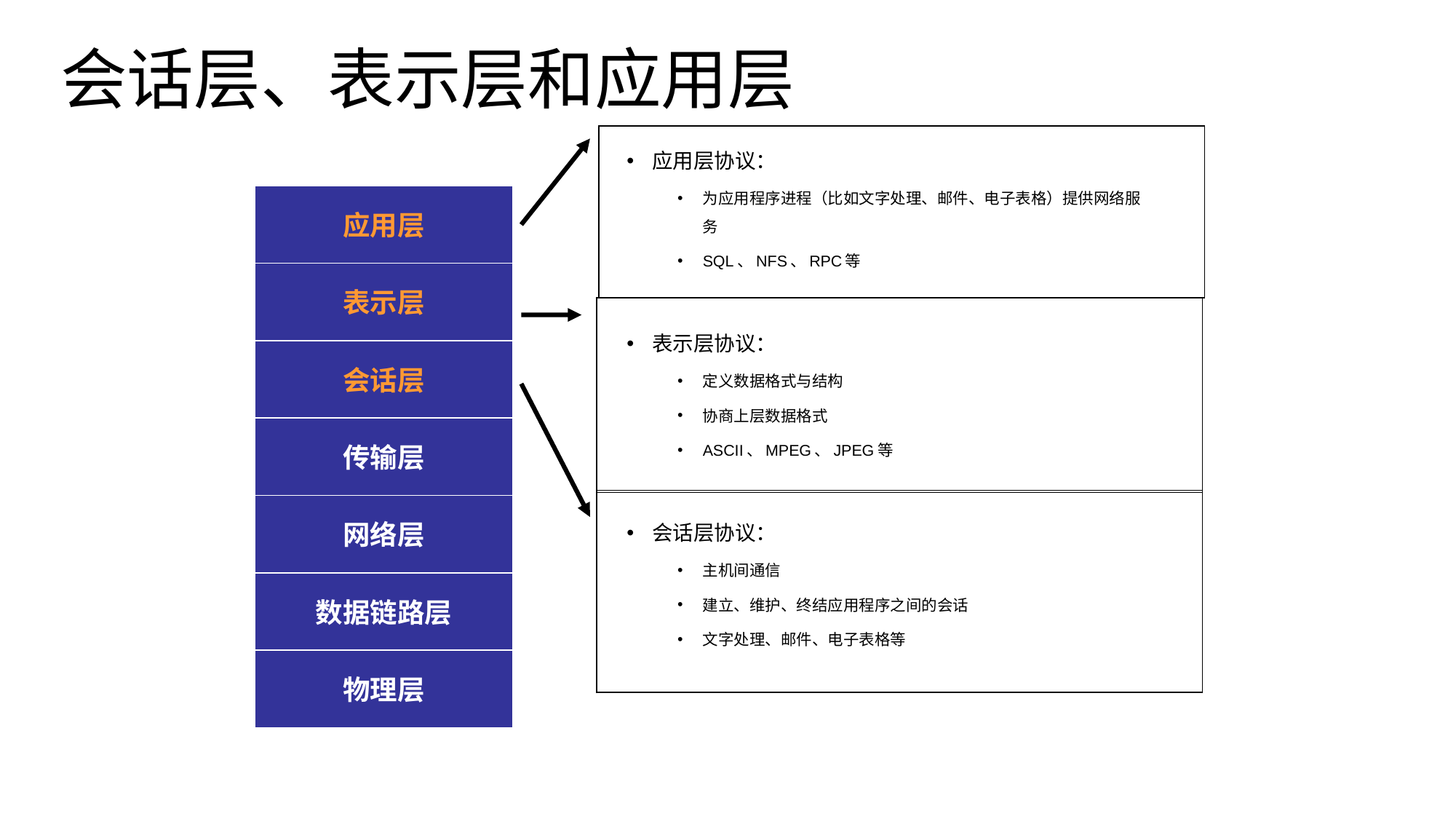

# 会话层、表示层和应用层

应用层协议：
为应用程序进程（比如文字处理、邮件、电子表格）提供网络服务
SQL、NFS、RPC等

表示层协议：
定义数据格式与结构
协商上层数据格式
ASCII、MPEG、JPEG等

会话层协议：
主机间通信
建立、维护、终结应用程序之间的会话
文字处理、邮件、电子表格等

应用层
表示层

会话层

传输层

网络层
数据链路层
物理层